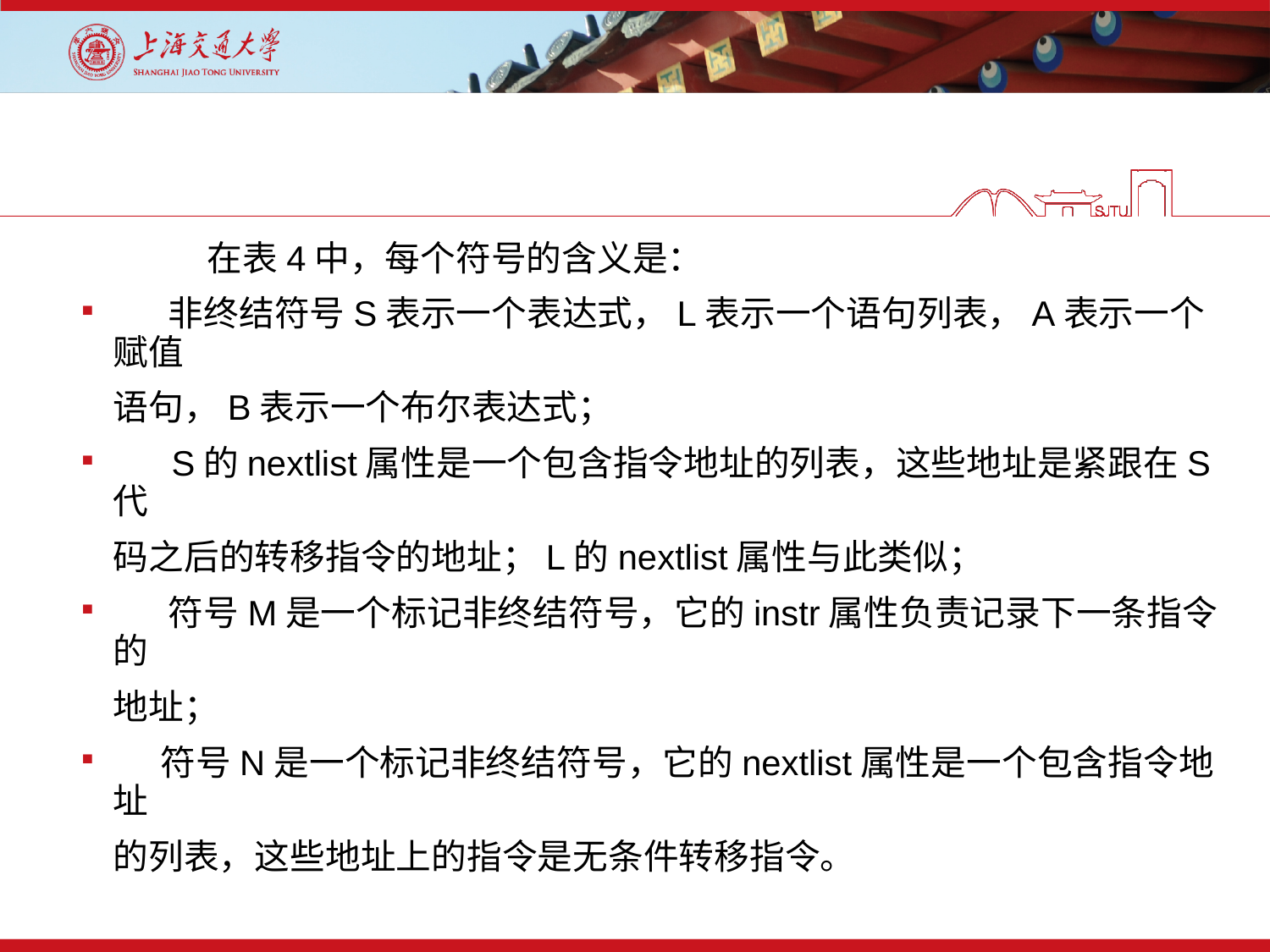

#
               在表4中，每个符号的含义是：
      非终结符号S表示一个表达式，L表示一个语句列表，A表示一个赋值
   语句，B表示一个布尔表达式；
      S的nextlist属性是一个包含指令地址的列表，这些地址是紧跟在S代
   码之后的转移指令的地址；L的nextlist属性与此类似；
      符号M是一个标记非终结符号，它的instr属性负责记录下一条指令的
   地址；
     符号N是一个标记非终结符号，它的nextlist属性是一个包含指令地址
   的列表，这些地址上的指令是无条件转移指令。